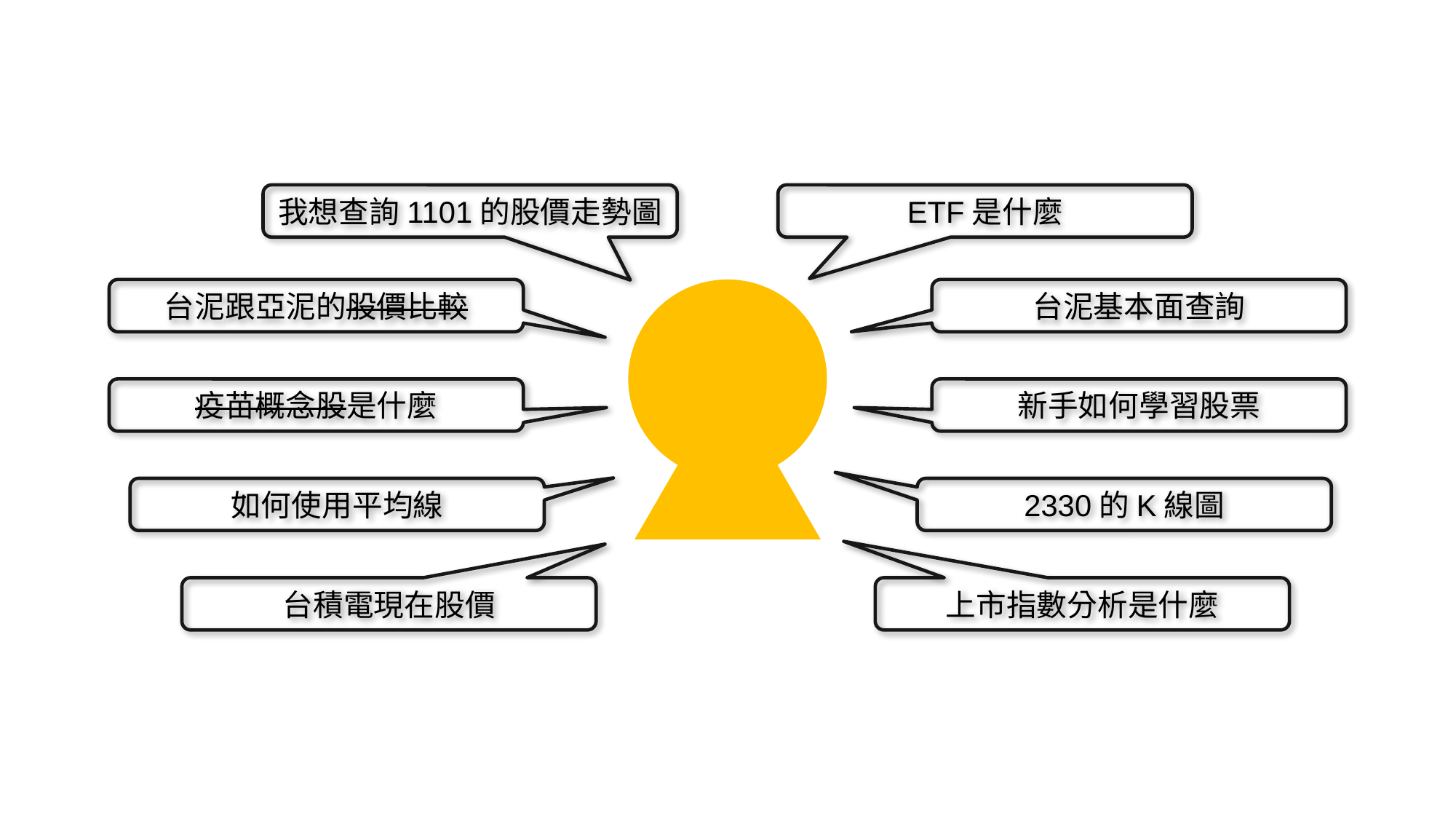

我想查詢1101的股價走勢圖
ETF是什麼
台泥跟亞泥的股價比較

台泥基本面查詢
疫苗概念股是什麼
新手如何學習股票
如何使用平均線
2330的K線圖
台積電現在股價
上市指數分析是什麼